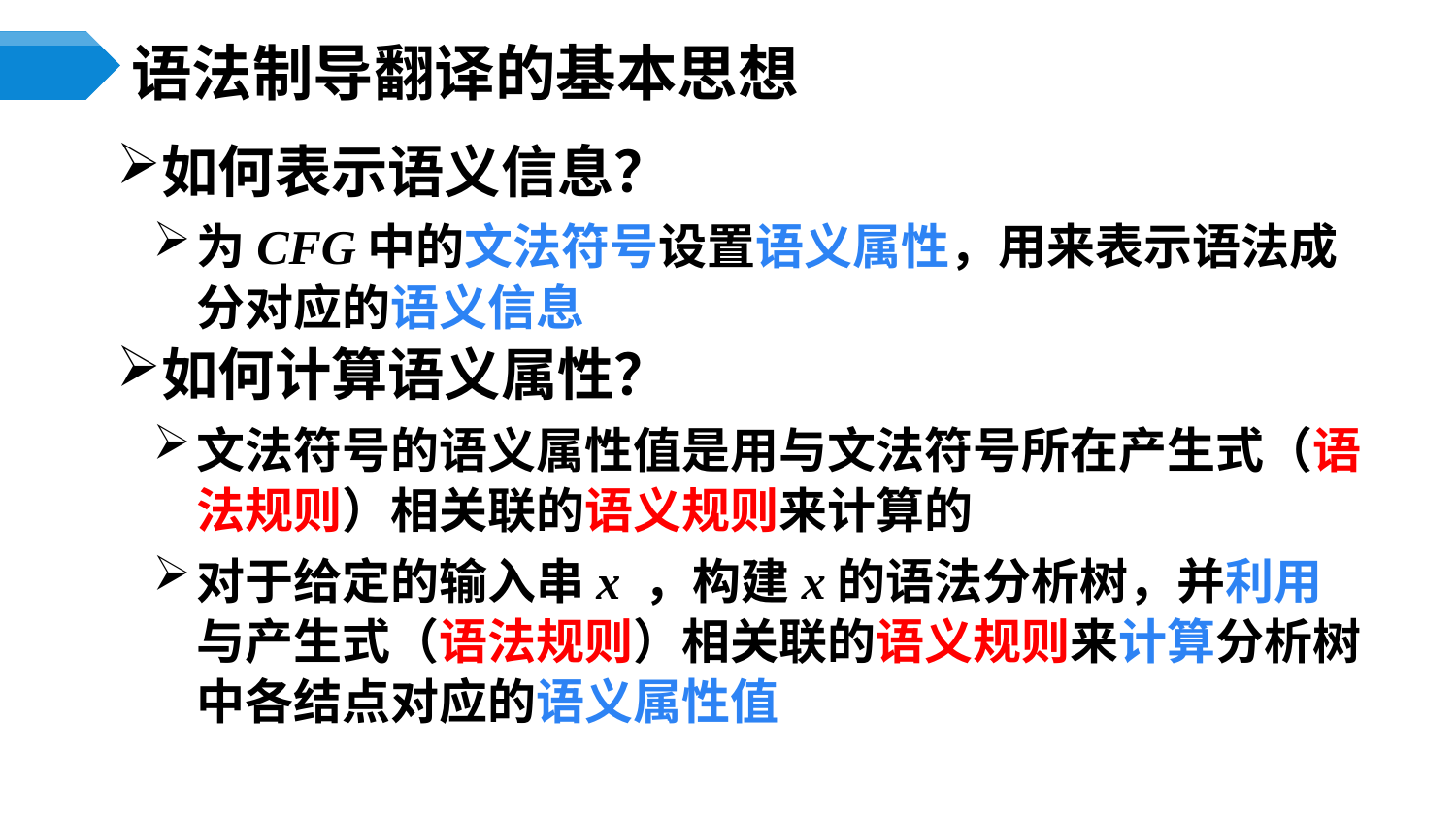

# 语法制导翻译的基本思想
如何表示语义信息？
为CFG中的文法符号设置语义属性，用来表示语法成分对应的语义信息
如何计算语义属性？
文法符号的语义属性值是用与文法符号所在产生式（语法规则）相关联的语义规则来计算的
对于给定的输入串x ，构建x的语法分析树，并利用与产生式（语法规则）相关联的语义规则来计算分析树中各结点对应的语义属性值